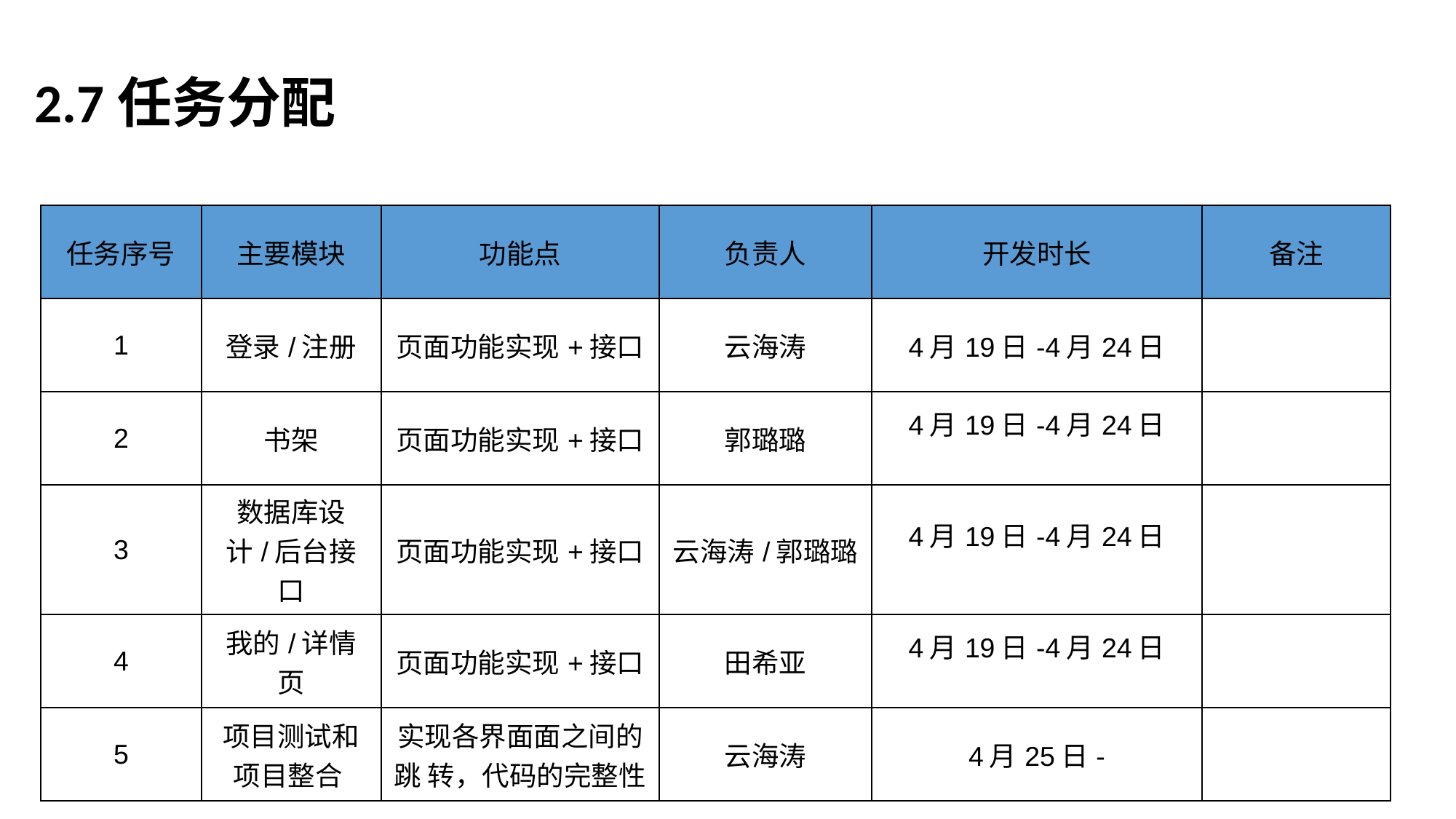

2.7任务分配
| 任务序号 | 主要模块 | 功能点 | 负责人 | 开发时长 | 备注 |
| --- | --- | --- | --- | --- | --- |
| 1 | 登录/注册 | ⻚面功能实现+接⼝ | 云海涛 | 4月19日-4月24日 |  |
| 2 | 书架 | ⻚面功能实现+接⼝ | 郭璐璐 | 4月19日-4月24日 |  |
| 3 | 数据库设计/后台接口 | ⻚面功能实现+接⼝ | 云海涛/郭璐璐 | 4月19日-4月24日 |  |
| 4 | 我的/详情页 | ⻚面功能实现+接⼝ | 田希亚 | 4月19日-4月24日 |  |
| 5 | 项目测试和项⽬整合 | 实现各界⾯面之间的跳 转，代码的完整性 | 云海涛 | 4月25日- |  |